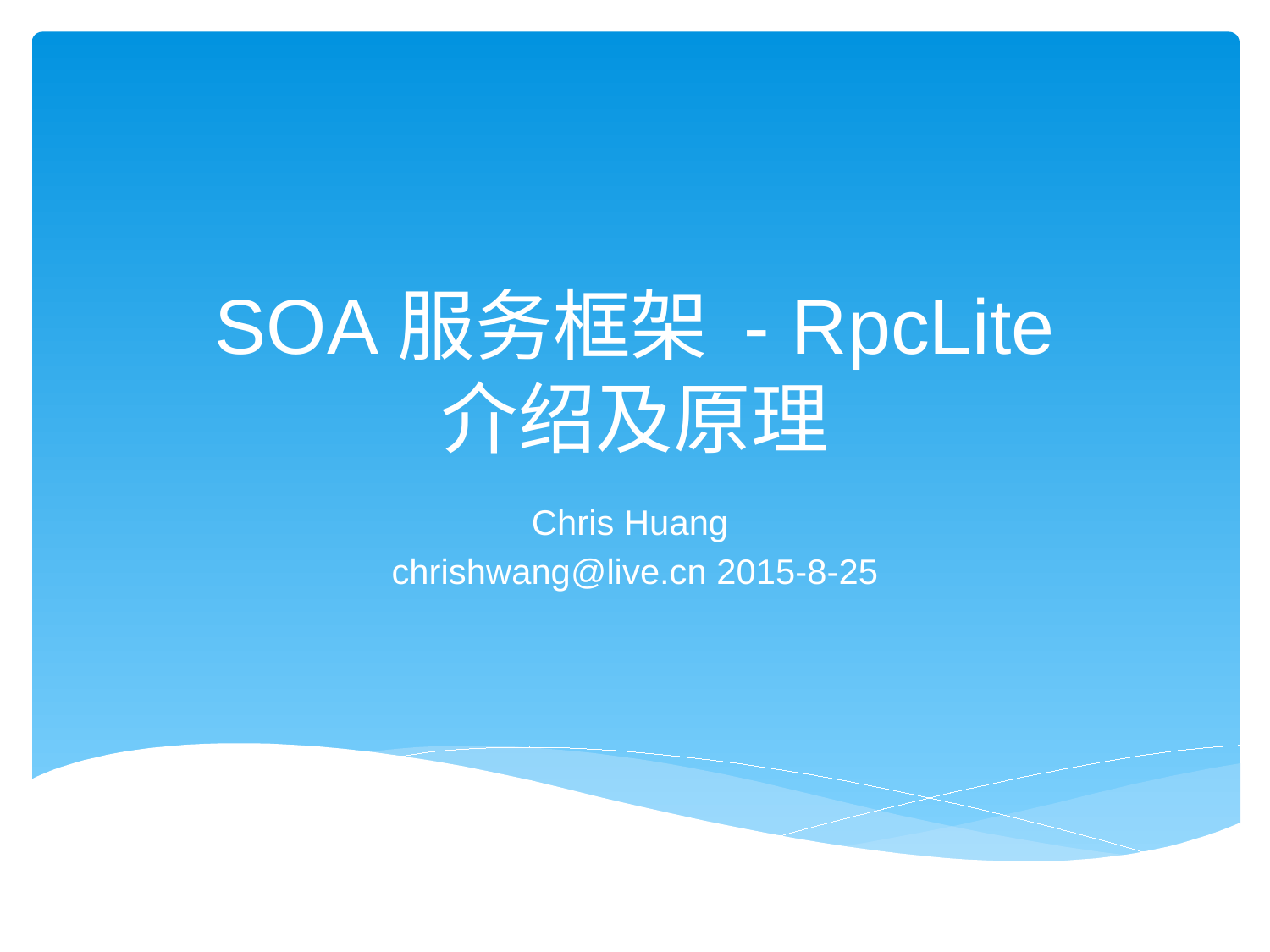

# SOA服务框架 - RpcLite 介绍及原理
Chris Huang
chrishwang@live.cn 2015-8-25